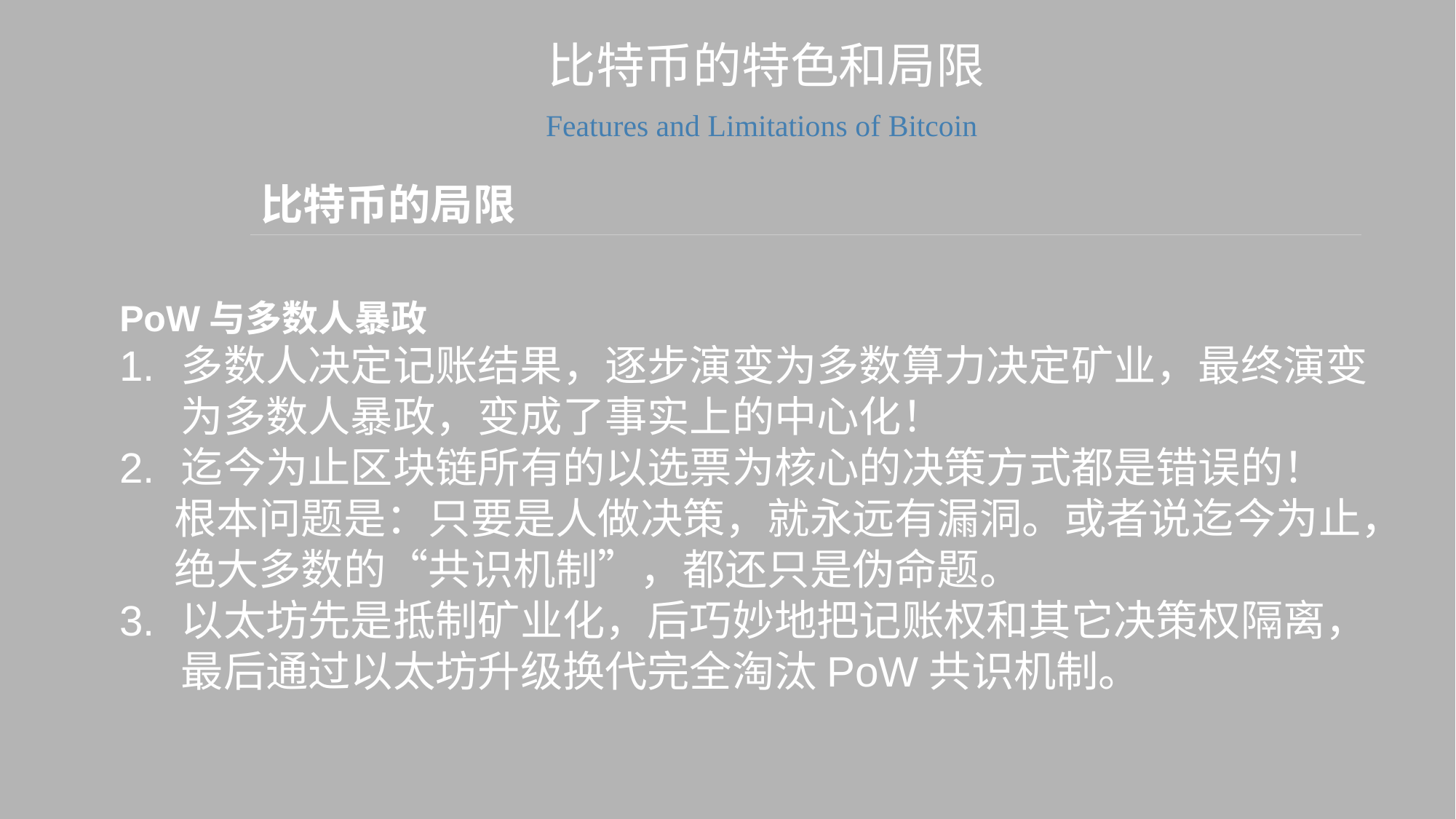

比特币的特色和局限
Features and Limitations of Bitcoin
比特币的局限
PoW与多数人暴政
多数人决定记账结果，逐步演变为多数算力决定矿业，最终演变为多数人暴政，变成了事实上的中心化！
迄今为止区块链所有的以选票为核心的决策方式都是错误的！
根本问题是：只要是人做决策，就永远有漏洞。或者说迄今为止，绝大多数的“共识机制”，都还只是伪命题。
以太坊先是抵制矿业化，后巧妙地把记账权和其它决策权隔离，最后通过以太坊升级换代完全淘汰PoW共识机制。